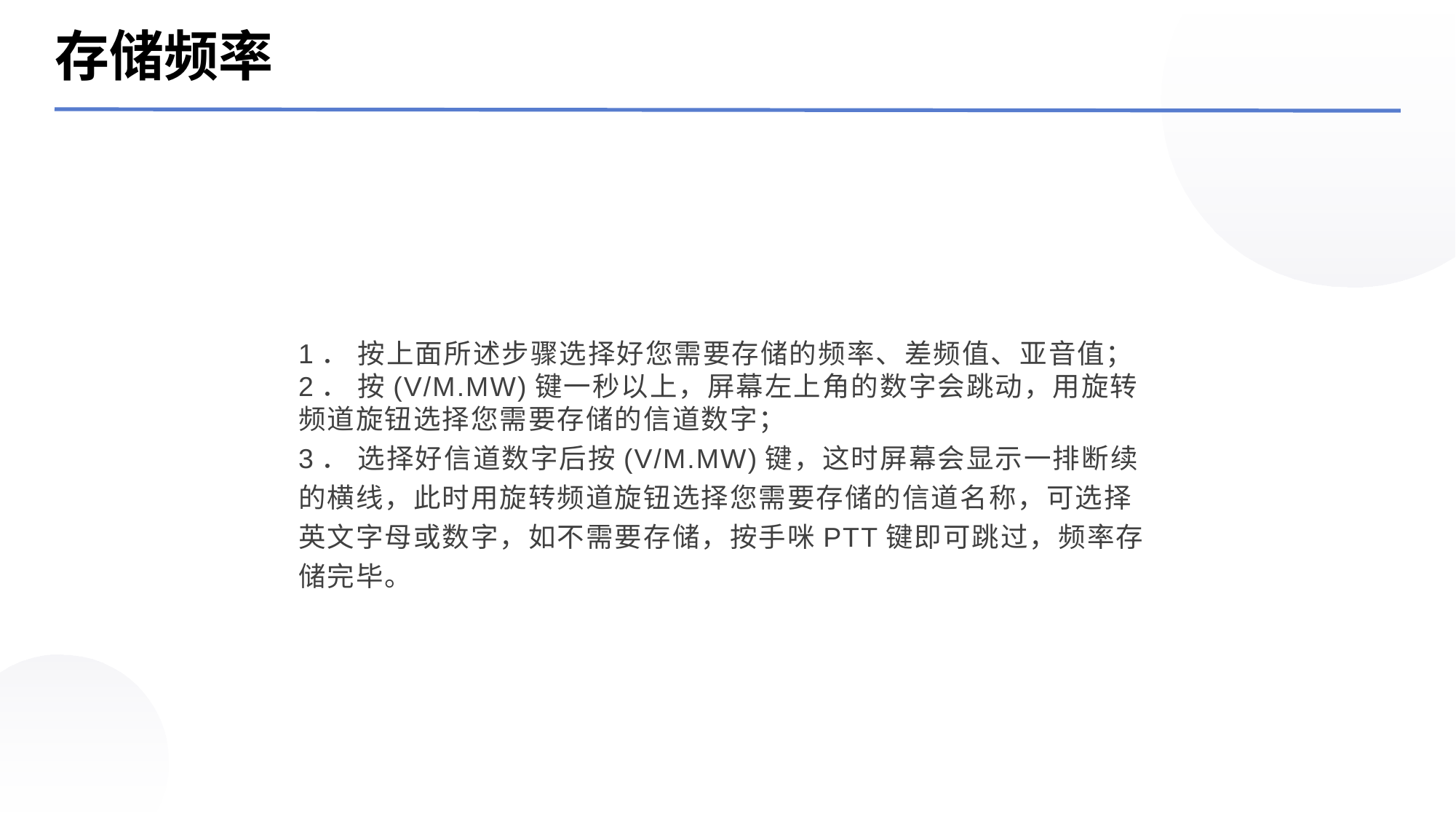

存储频率
1． 按上面所述步骤选择好您需要存储的频率、差频值、亚音值；
2． 按(V/M.MW)键一秒以上，屏幕左上角的数字会跳动，用旋转频道旋钮选择您需要存储的信道数字；
3． 选择好信道数字后按(V/M.MW)键，这时屏幕会显示一排断续的横线，此时用旋转频道旋钮选择您需要存储的信道名称，可选择英文字母或数字，如不需要存储，按手咪PTT键即可跳过，频率存储完毕。